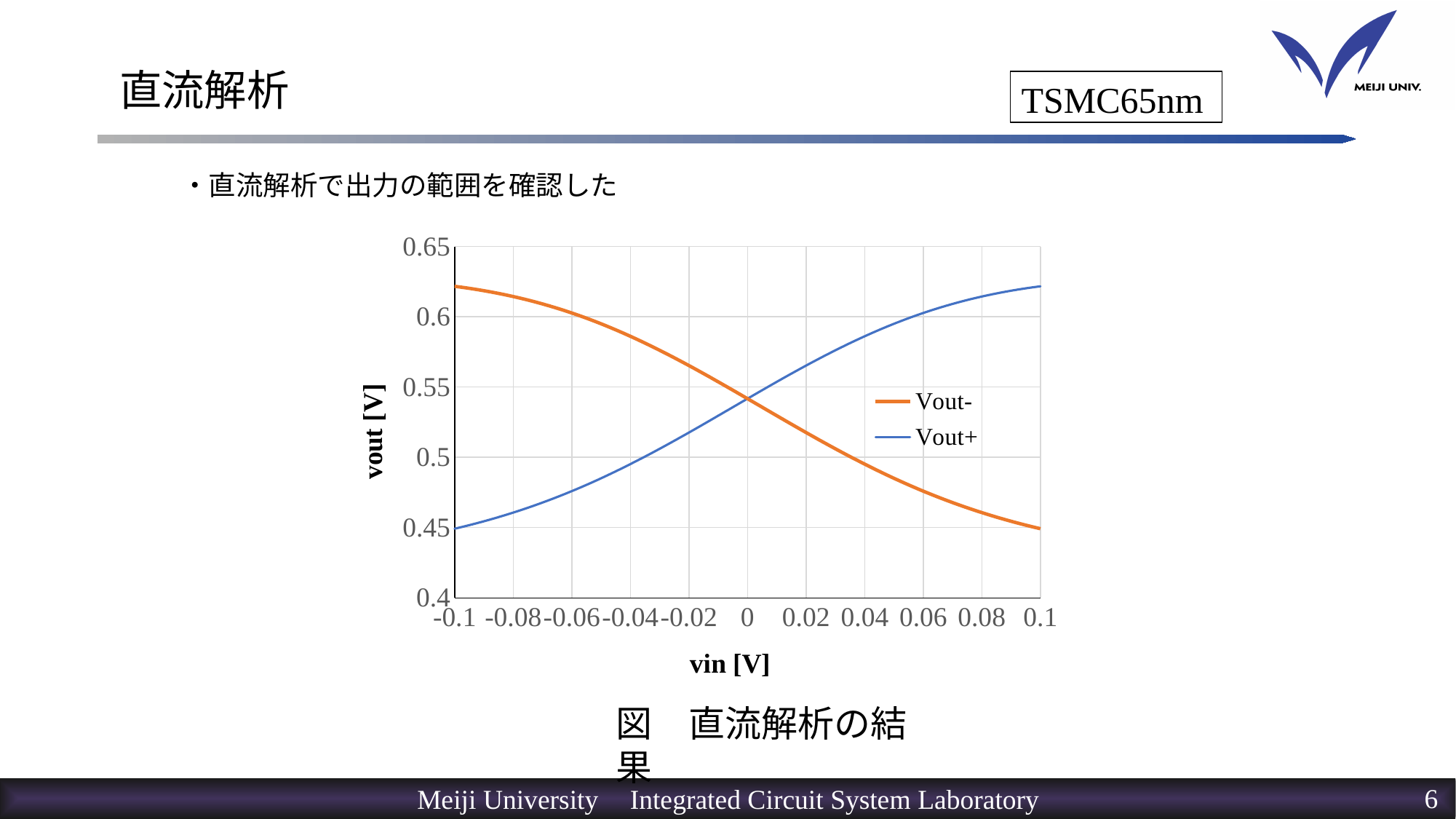

# 直流解析
TSMC65nm
・直流解析で出力の範囲を確認した

### Chart

| Category |  |  |
|---|---|---|
図　直流解析の結果